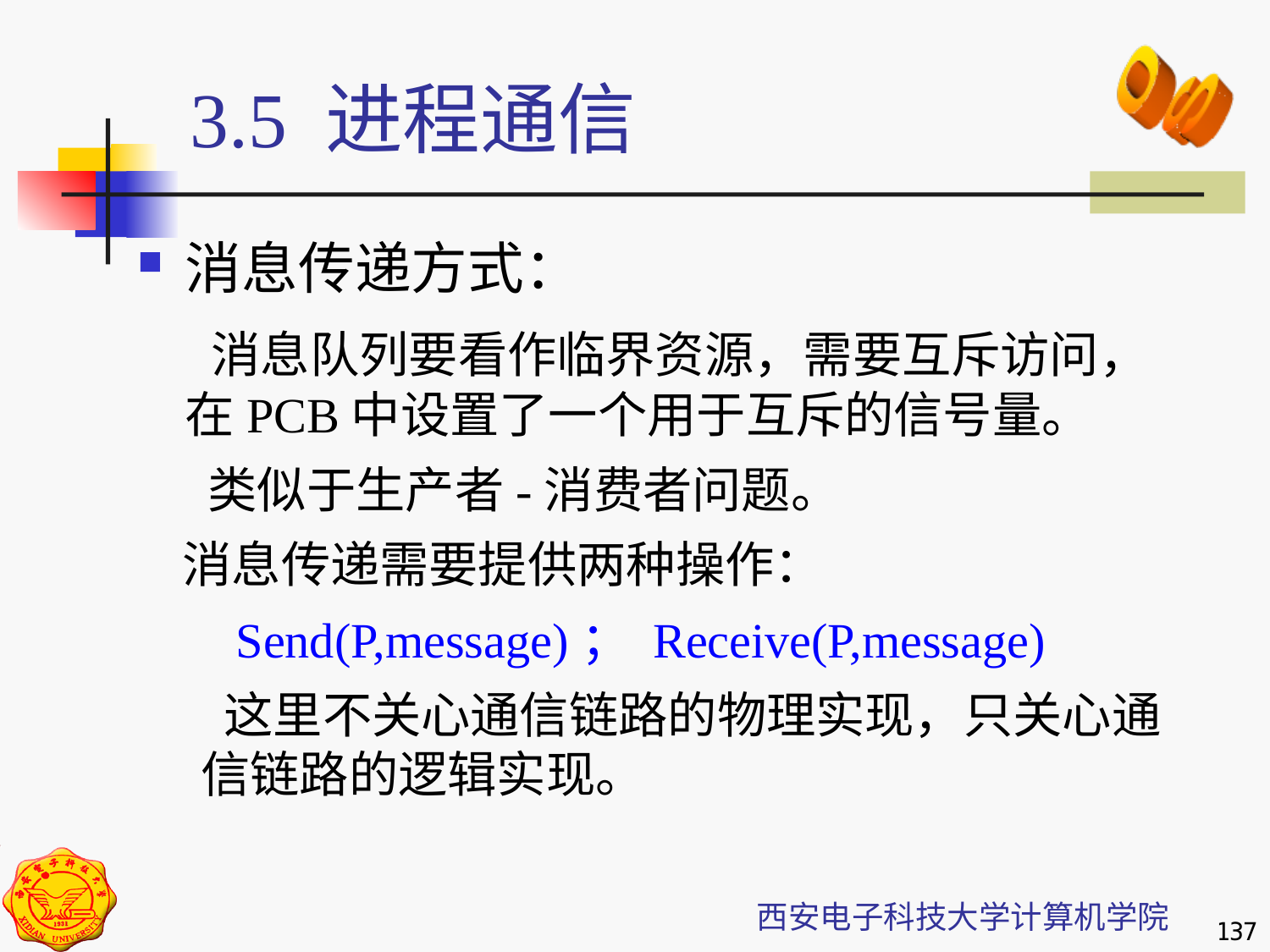

3.5 进程通信
消息传递方式：
	 消息队列要看作临界资源，需要互斥访问，在PCB中设置了一个用于互斥的信号量。
	 类似于生产者-消费者问题。
   消息传递需要提供两种操作：
        Send(P,message)； Receive(P,message)
 这里不关心通信链路的物理实现，只关心通信链路的逻辑实现。
137